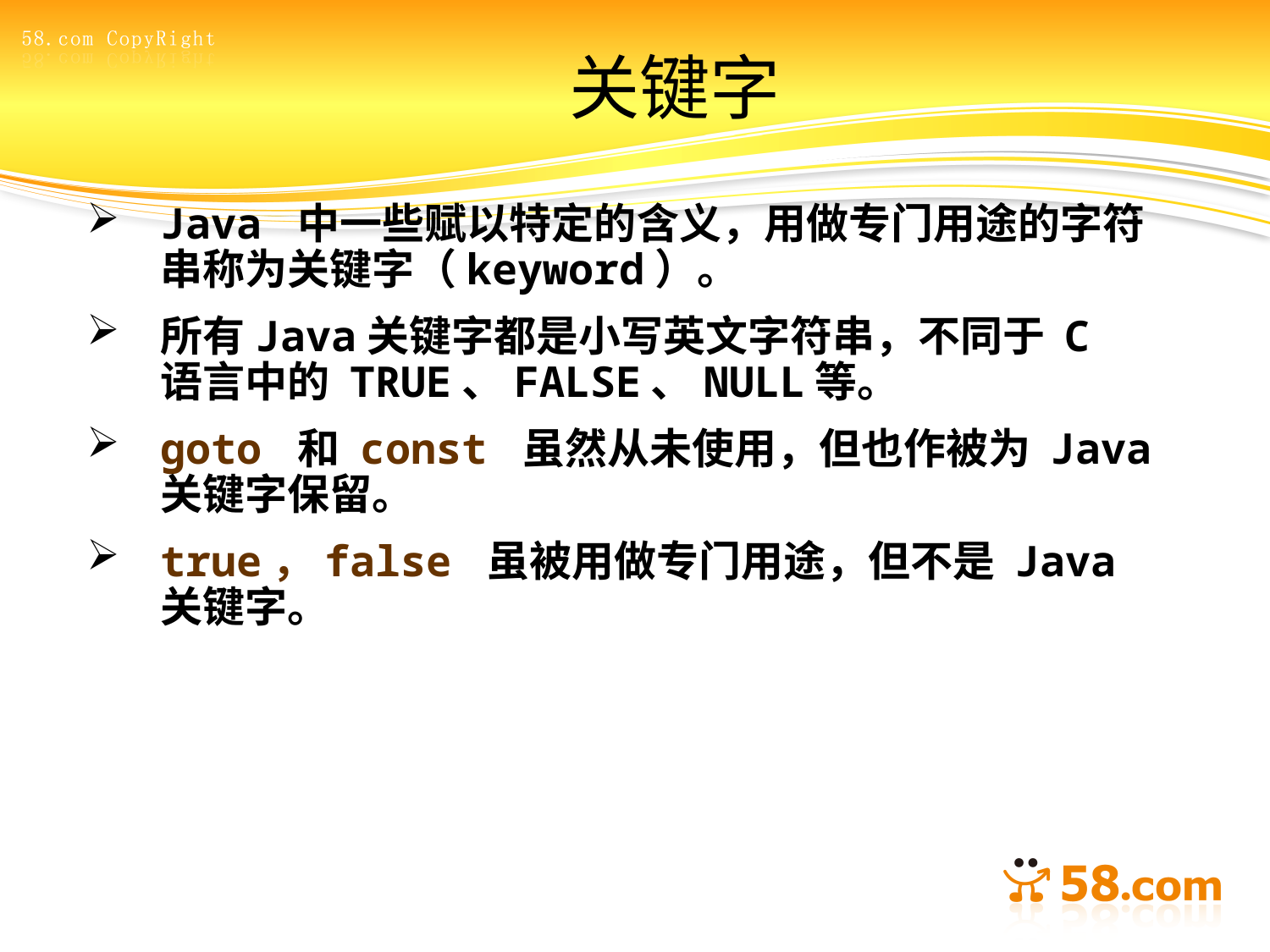

# 关键字
Java 中一些赋以特定的含义，用做专门用途的字符串称为关键字（keyword）。
所有Java关键字都是小写英文字符串，不同于 C 语言中的 TRUE、FALSE、NULL等。
goto 和 const 虽然从未使用，但也作被为 Java 关键字保留。
true，false 虽被用做专门用途，但不是 Java 关键字。